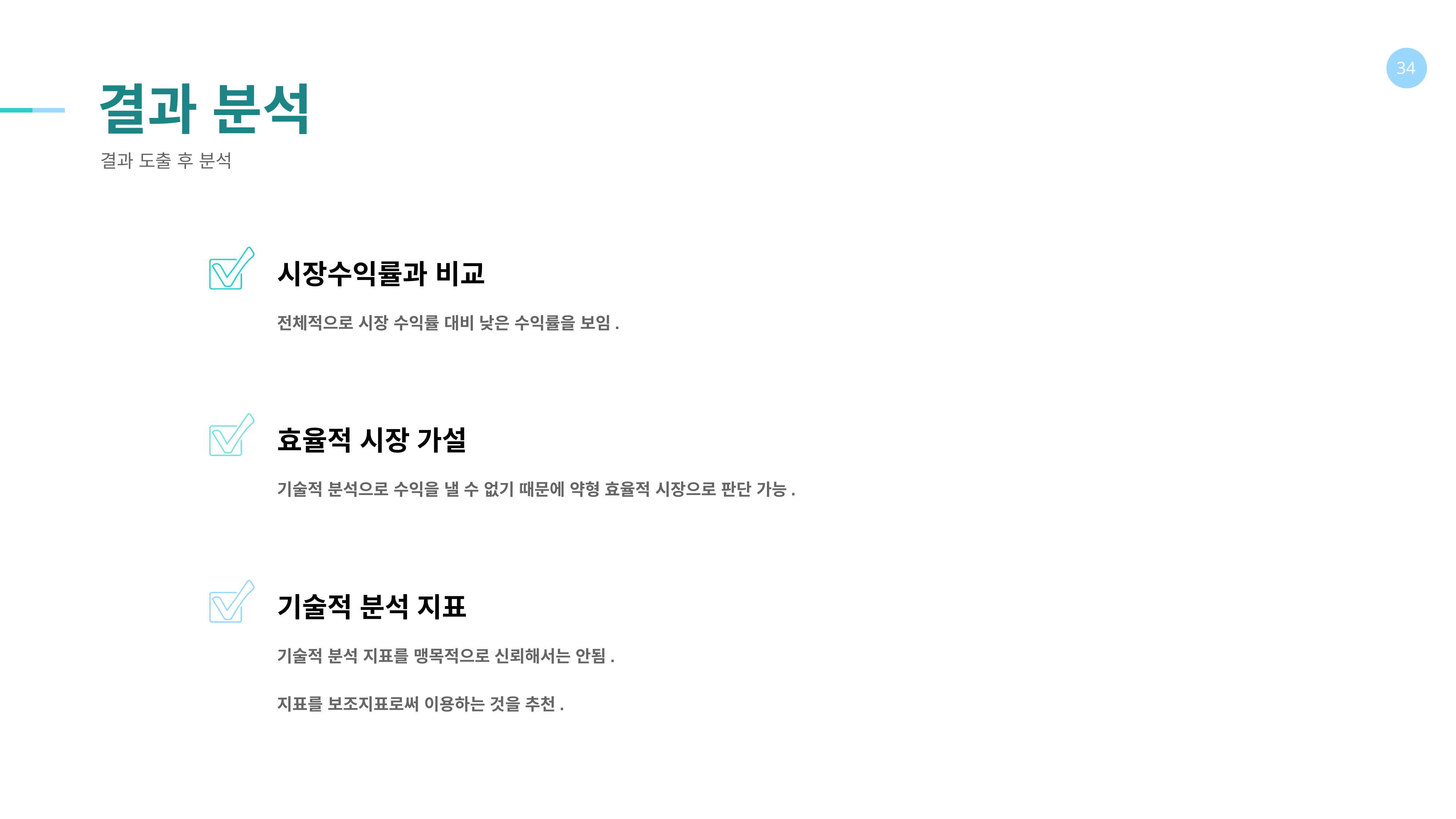

# 결과 분석
결과 도출 후 분석

시장수익률과 비교
전체적으로 시장 수익률 대비 낮은 수익률을 보임.

효율적 시장 가설
기술적 분석으로 수익을 낼 수 없기 때문에 약형 효율적 시장으로 판단 가능.

기술적 분석 지표
기술적 분석 지표를 맹목적으로 신뢰해서는 안됨.
지표를 보조지표로써 이용하는 것을 추천.